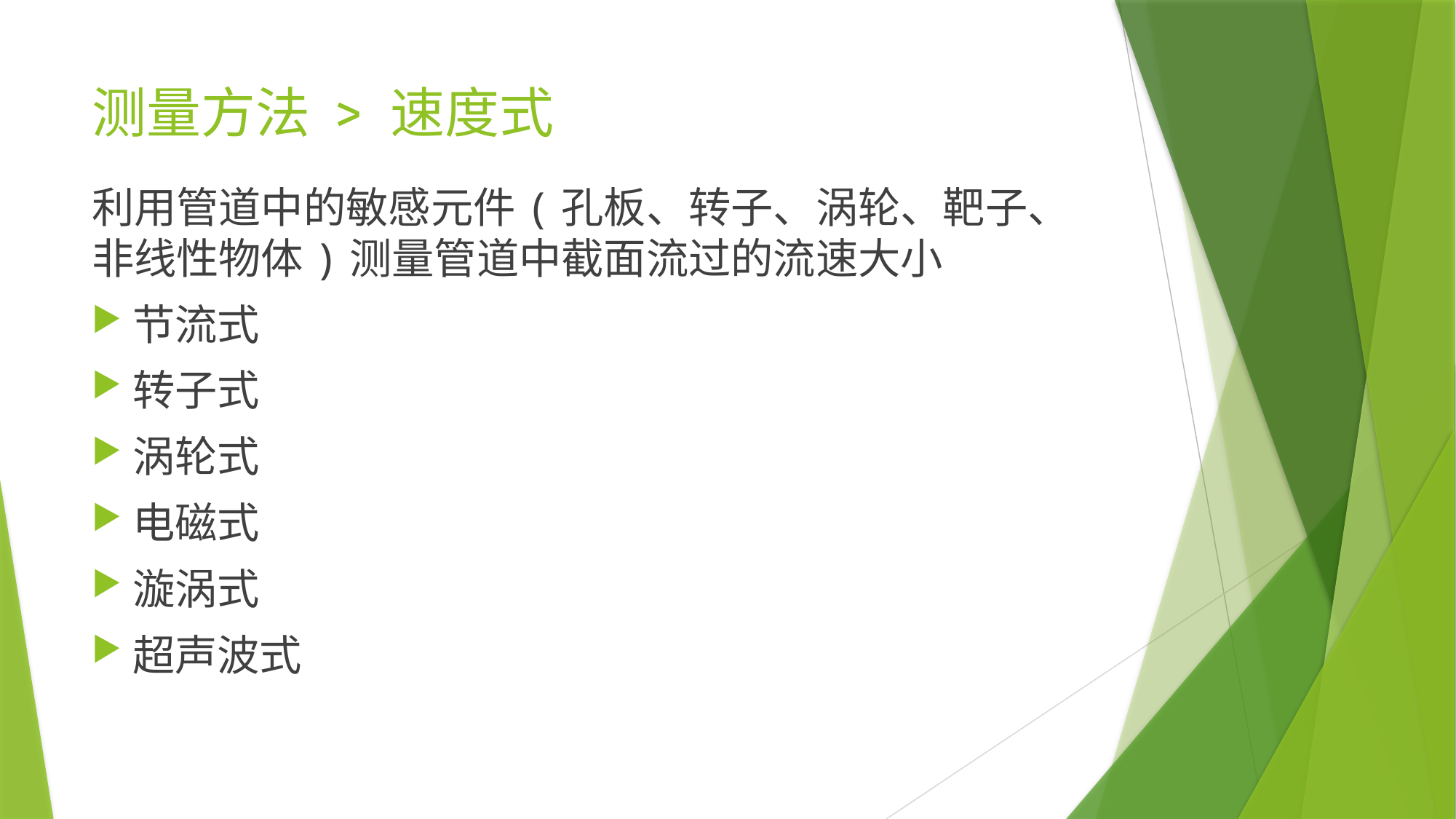

# 测量方法 > 速度式
利用管道中的敏感元件(孔板、转子、涡轮、靶子、非线性物体)测量管道中截面流过的流速大小
节流式
转子式
涡轮式
电磁式
漩涡式
超声波式